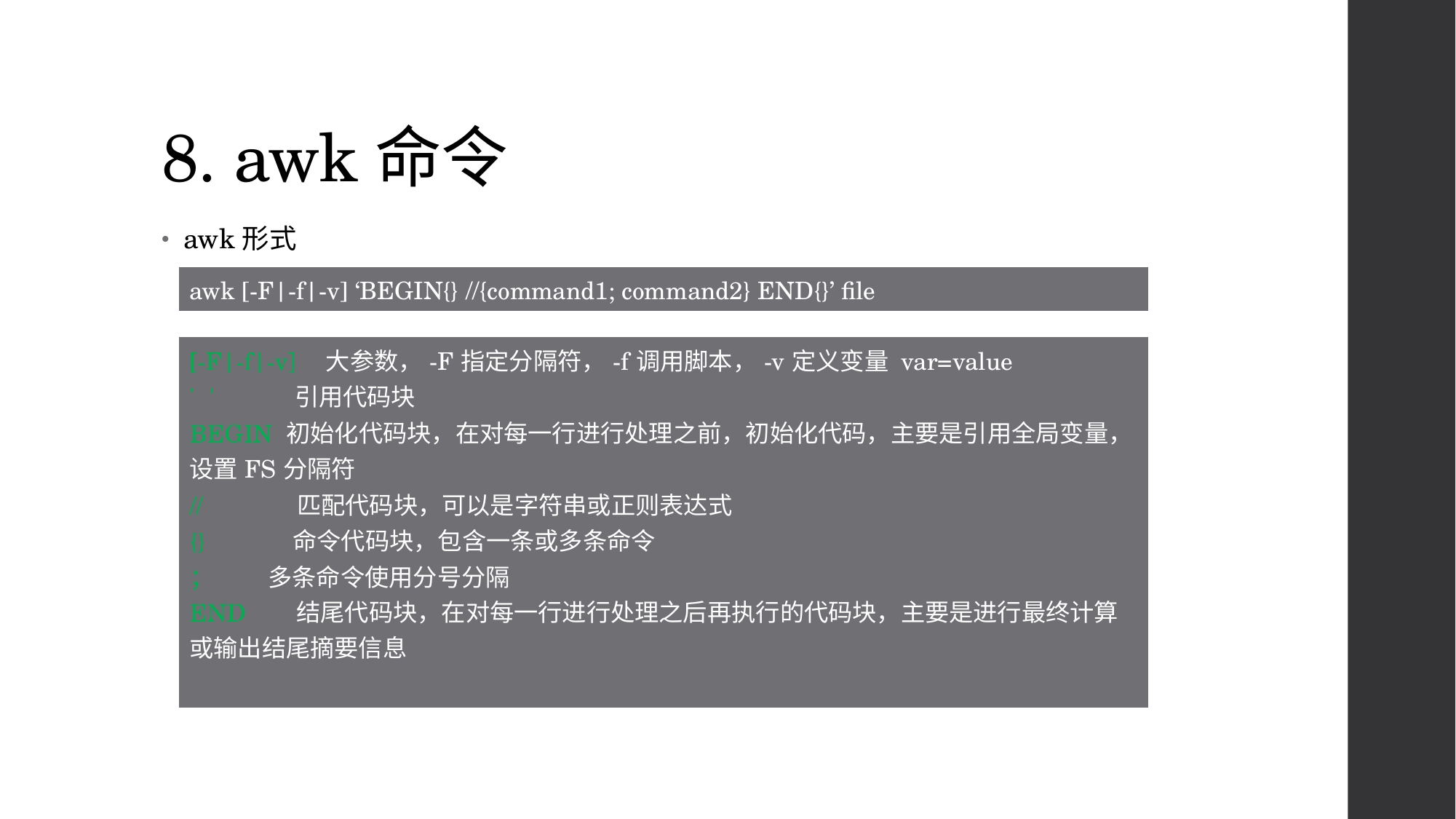

# 8. awk命令
awk形式

| awk [-F|-f|-v] ‘BEGIN{} //{command1; command2} END{}’ file |
| --- |
| [-F|-f|-v]   大参数，-F指定分隔符，-f调用脚本，-v定义变量 var=value '  '          引用代码块 BEGIN 初始化代码块，在对每一行进行处理之前，初始化代码，主要是引用全局变量，设置FS分隔符 //           匹配代码块，可以是字符串或正则表达式 {}           命令代码块，包含一条或多条命令 ；          多条命令使用分号分隔 END      结尾代码块，在对每一行进行处理之后再执行的代码块，主要是进行最终计算或输出结尾摘要信息 |
| --- |